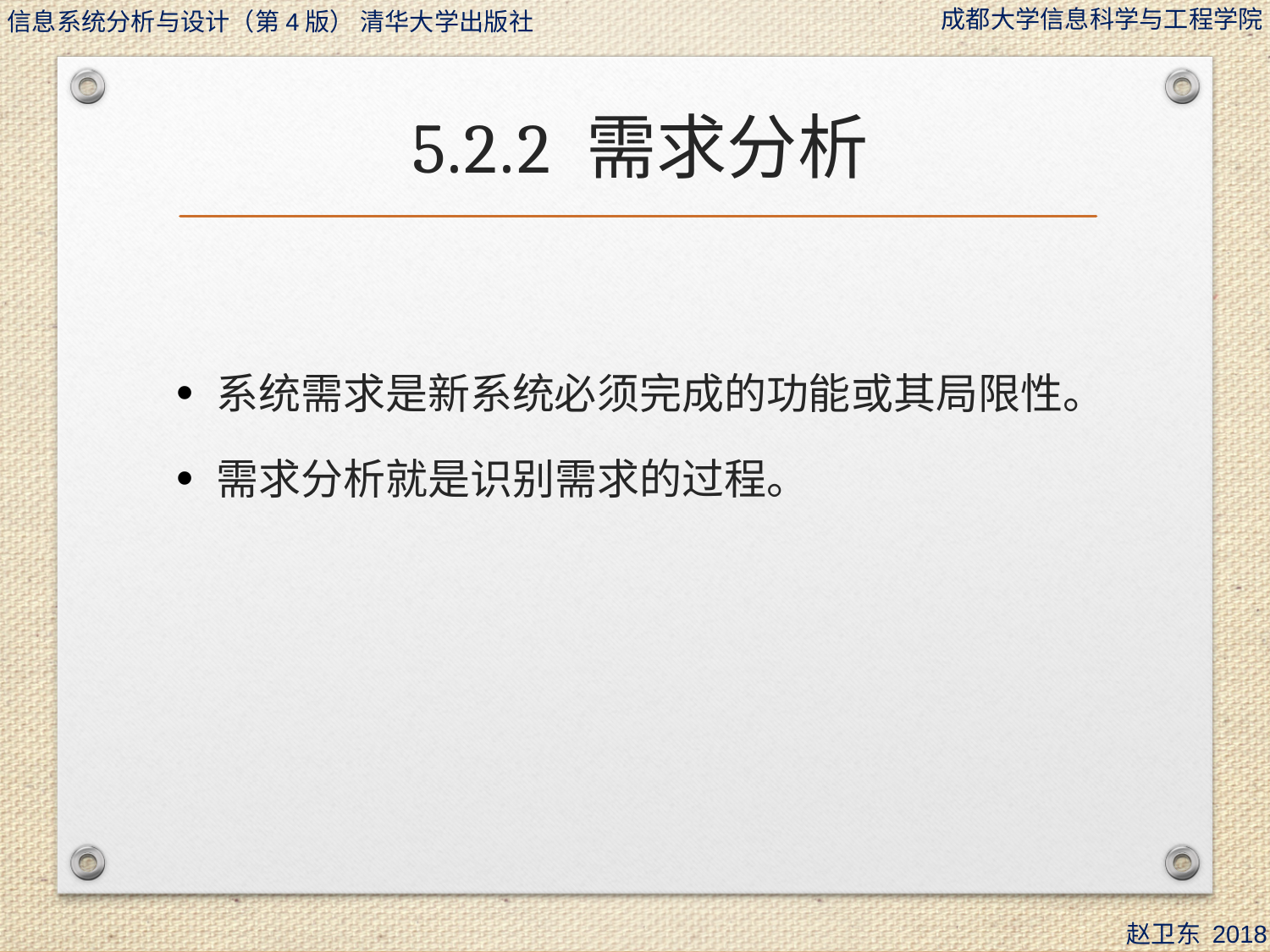

# 5.2.2 需求分析
系统需求是新系统必须完成的功能或其局限性。
需求分析就是识别需求的过程。